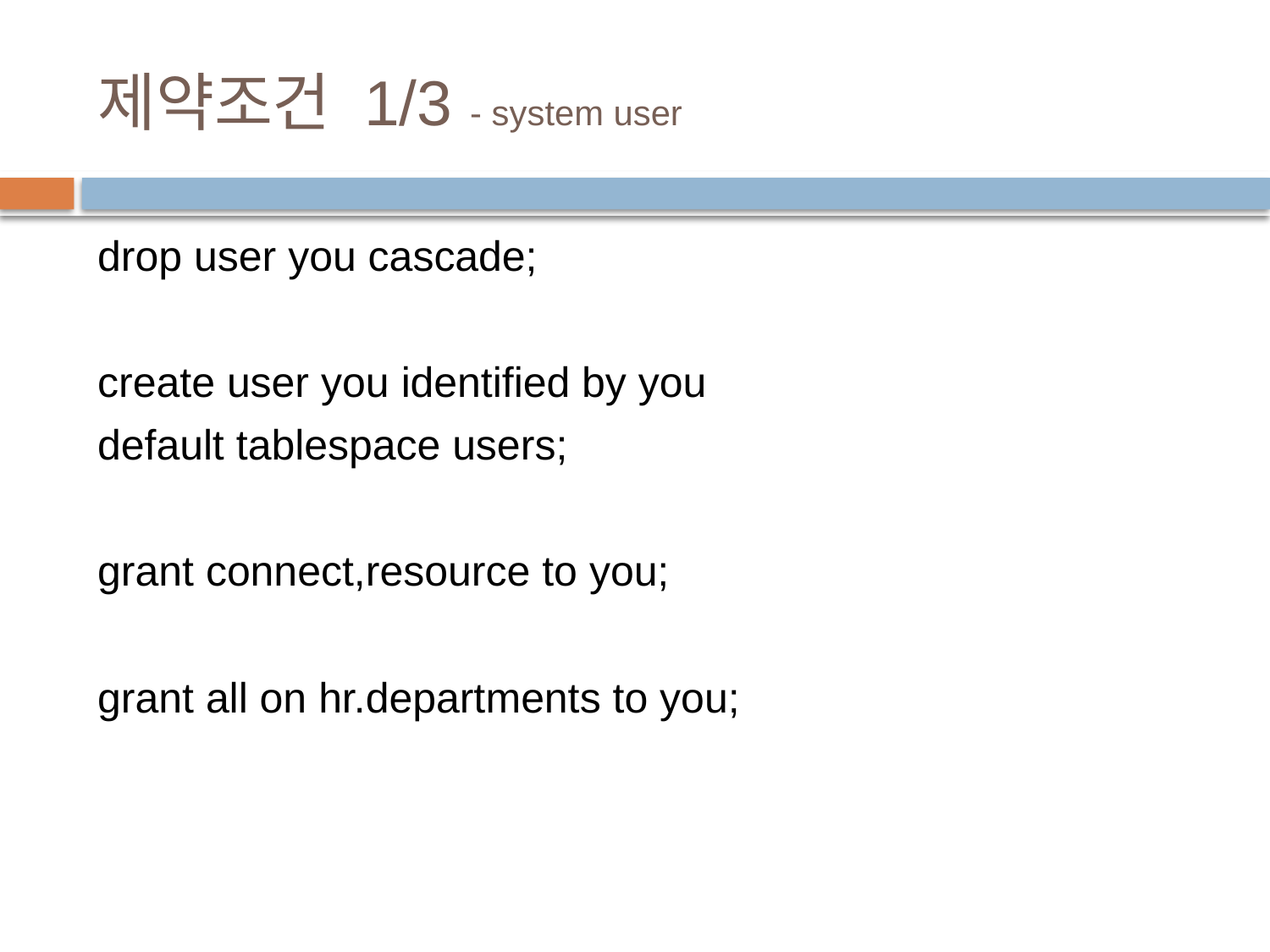

# 제약조건 1/3 - system user
drop user you cascade;

create user you identified by you
default tablespace users;

grant connect,resource to you;

grant all on hr.departments to you;